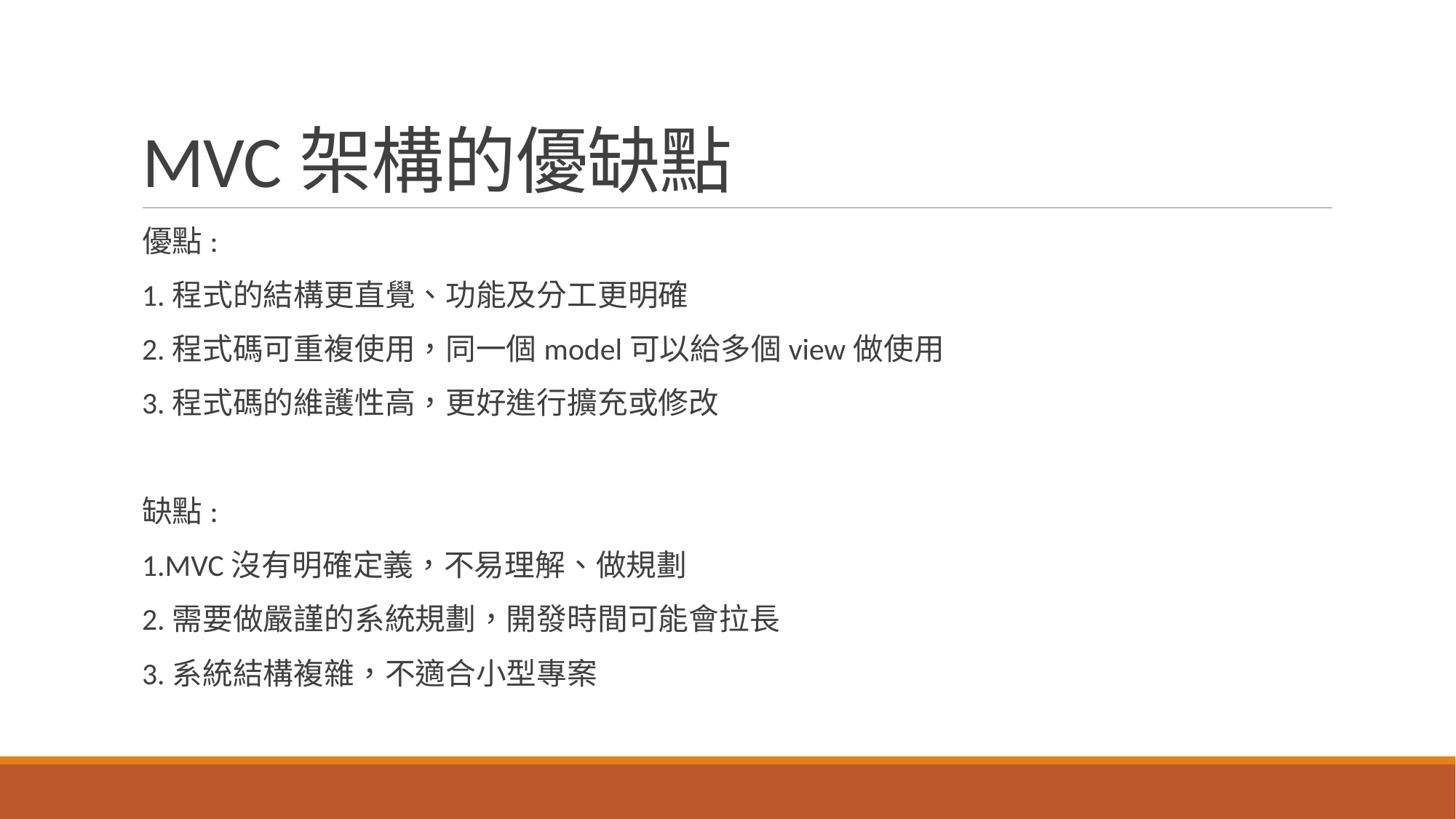

# MVC架構的優缺點
優點:
1.程式的結構更直覺、功能及分工更明確
2.程式碼可重複使用，同一個model可以給多個view做使用
3.程式碼的維護性高，更好進行擴充或修改

缺點:
1.MVC沒有明確定義，不易理解、做規劃
2.需要做嚴謹的系統規劃，開發時間可能會拉長
3.系統結構複雜，不適合小型專案